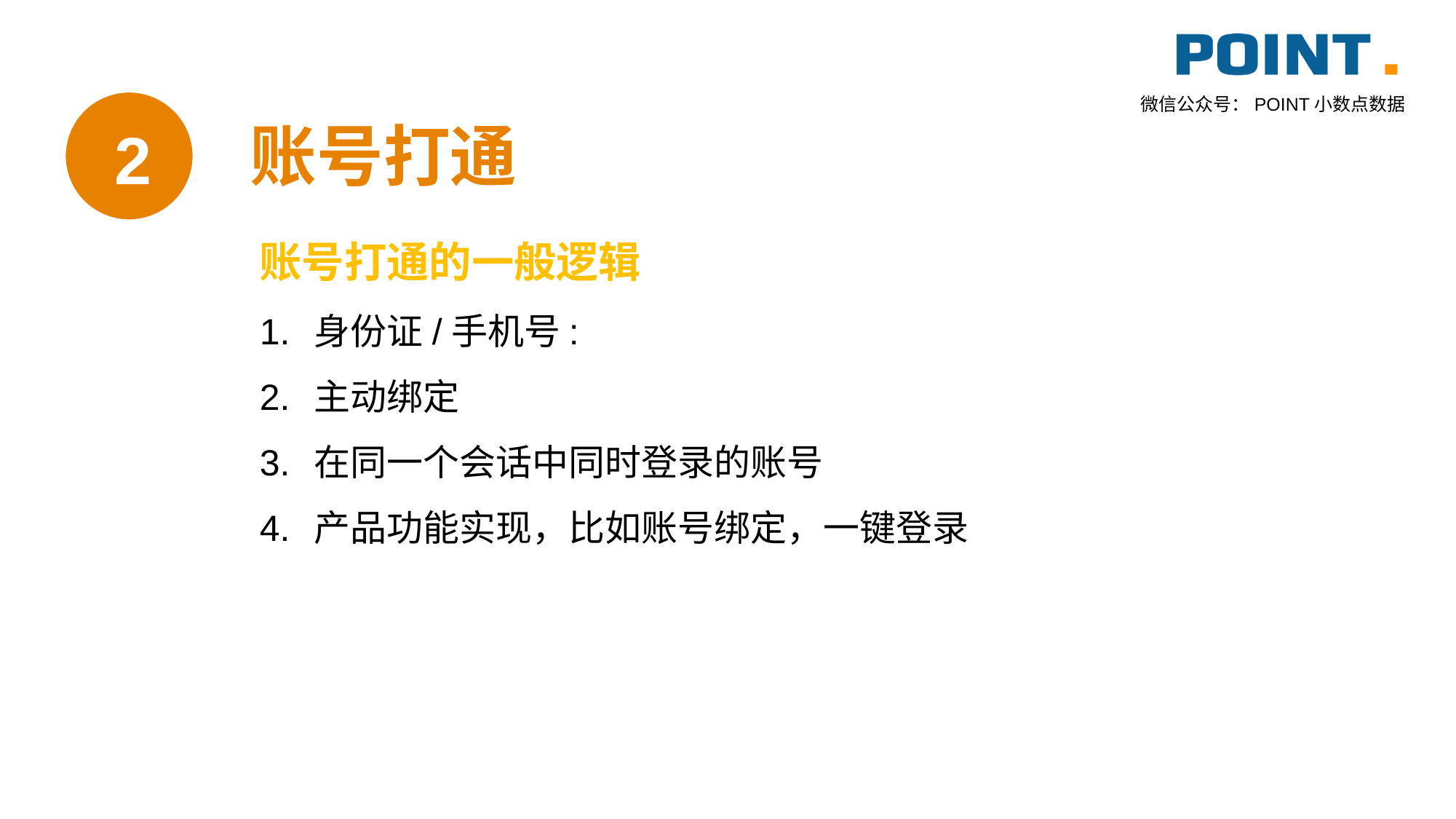

2
账号打通
账号打通的一般逻辑
身份证/手机号:
主动绑定
在同一个会话中同时登录的账号
产品功能实现，比如账号绑定，一键登录